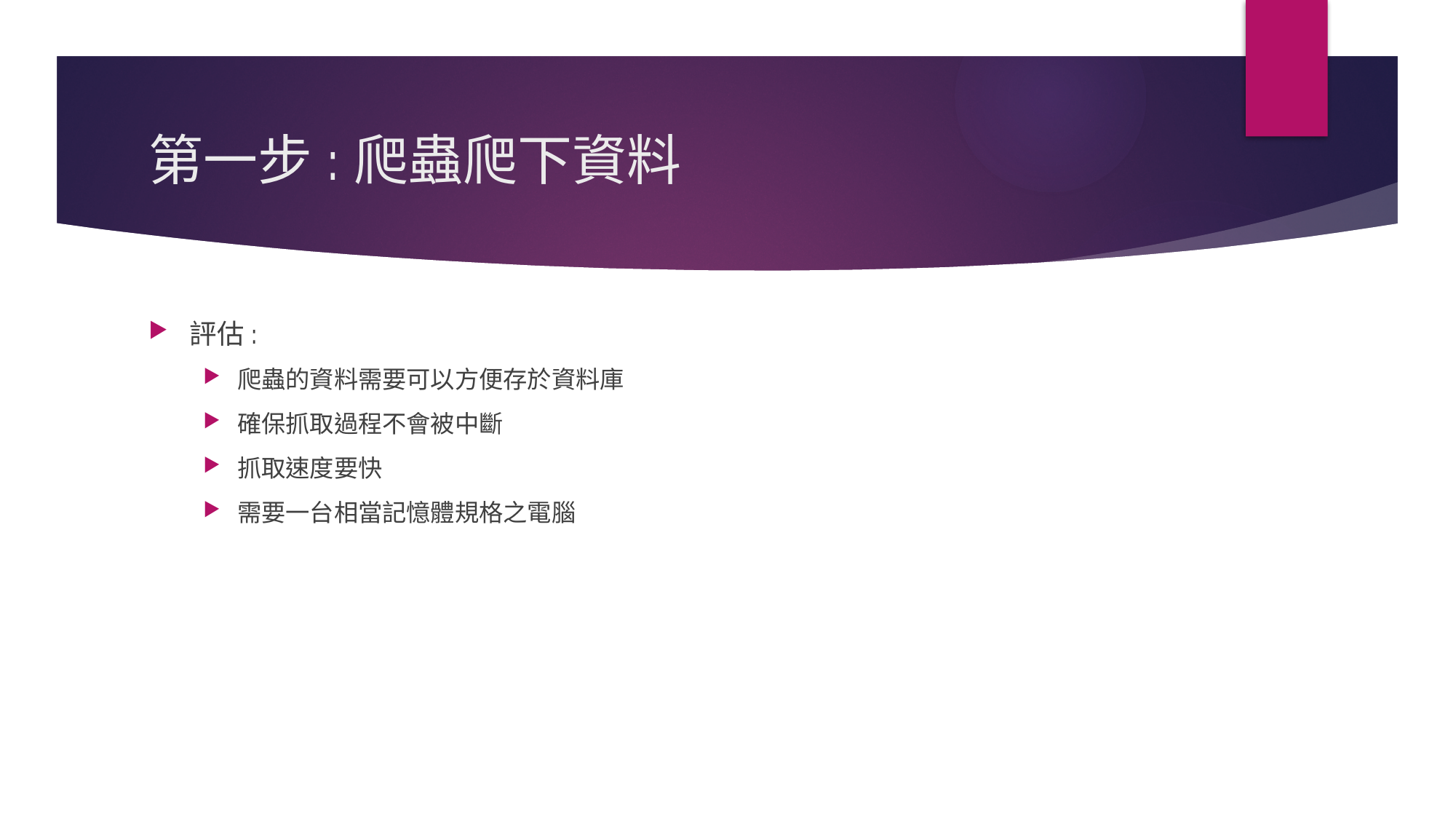

# 第一步:爬蟲爬下資料
評估:
爬蟲的資料需要可以方便存於資料庫
確保抓取過程不會被中斷
抓取速度要快
需要一台相當記憶體規格之電腦